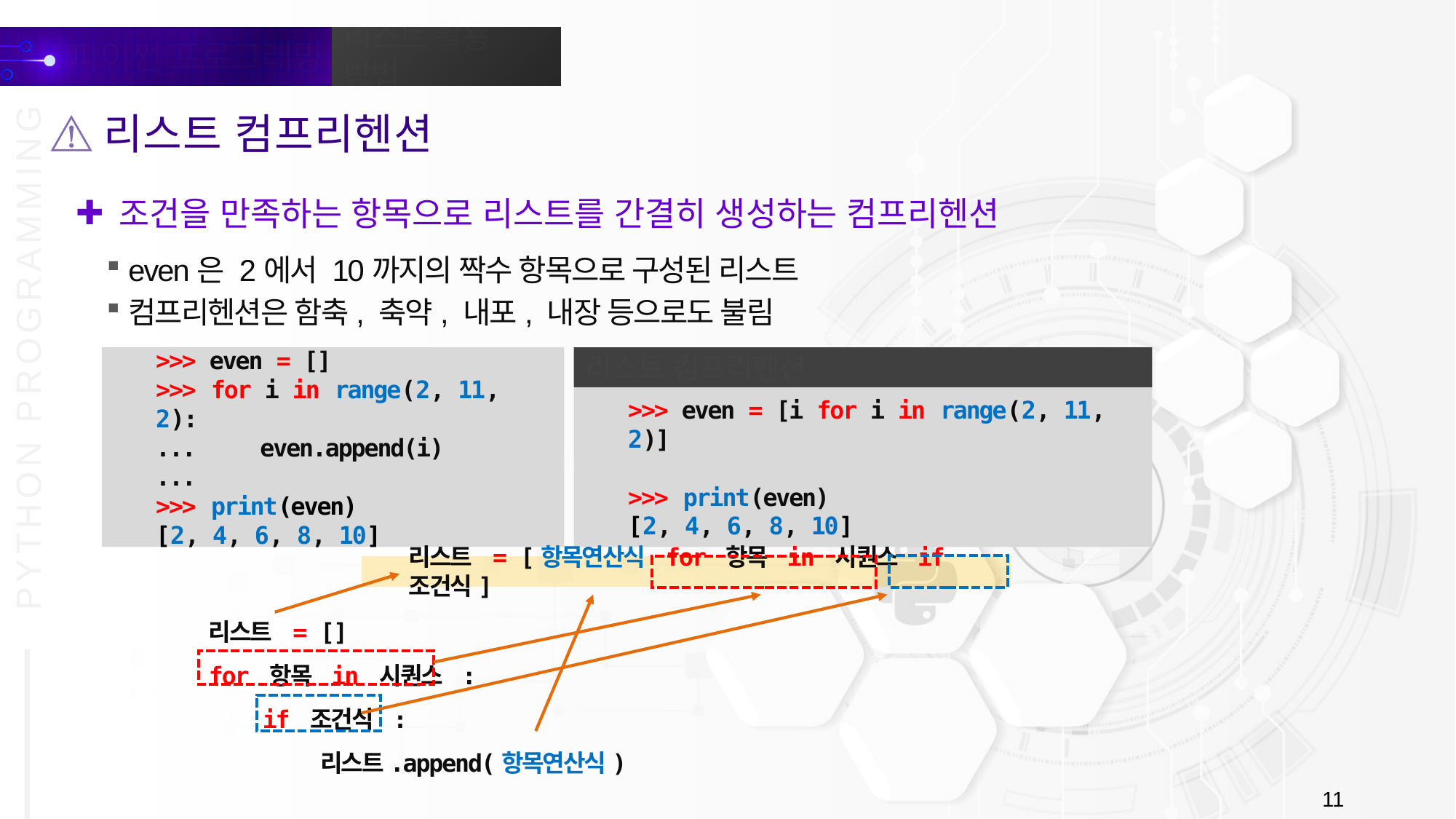

리스트 컴프리헨션
조건을 만족하는 항목으로 리스트를 간결히 생성하는 컴프리헨션
even은 2에서 10까지의 짝수 항목으로 구성된 리스트
컴프리헨션은 함축, 축약, 내포, 내장 등으로도 불림

>>> even = []
>>> for i in range(2, 11, 2):
...     even.append(i)
...
>>> print(even)
[2, 4, 6, 8, 10]

리스트 컴프리헨션
>>> even = [i for i in range(2, 11, 2)]

>>> print(even)
[2, 4, 6, 8, 10]
리스트 = [항목연산식 for 항목 in 시퀀스 if 조건식]

리스트 = []
for 항목 in 시퀀스 :
    if 조건식 :
        리스트.append(항목연산식)

11